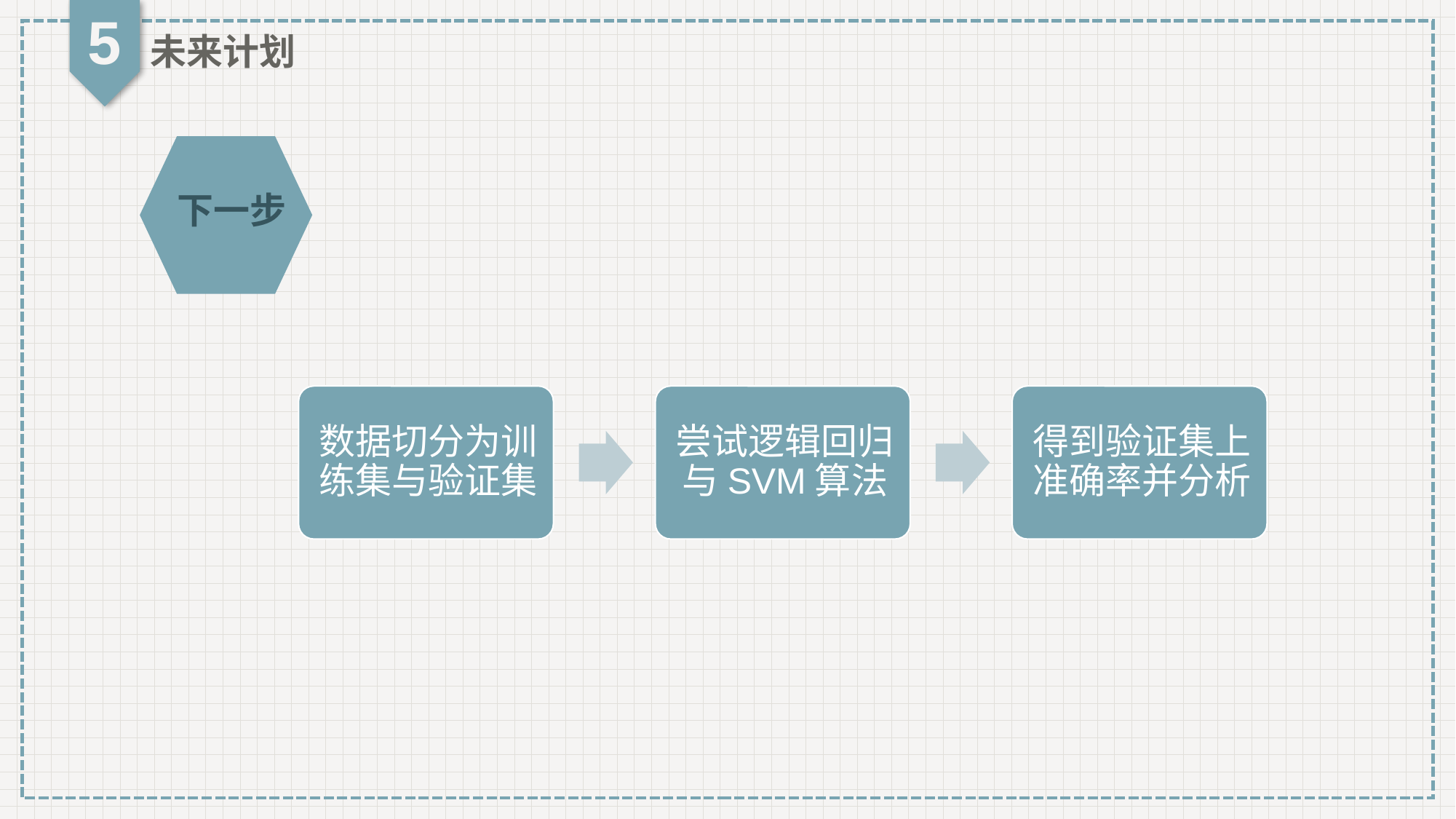

5
未来计划

数据切分为训练集与验证集

尝试逻辑回归与SVM算法

得到验证集上准确率并分析
下一步